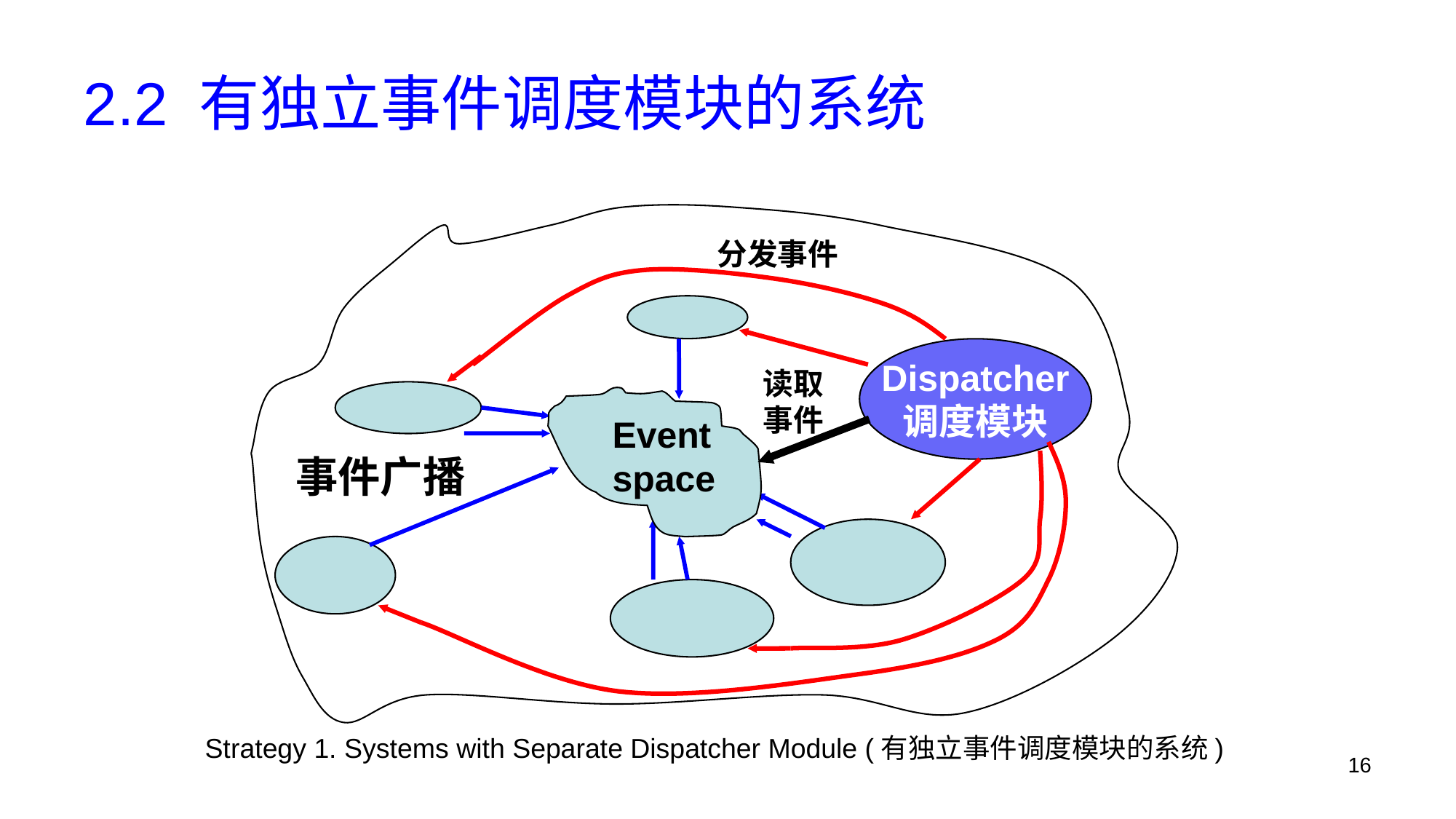

# 2.2 有独立事件调度模块的系统

分发事件

Dispatcher
调度模块

读取
事件

Event space

事件广播

Strategy 1. Systems with Separate Dispatcher Module (有独立事件调度模块的系统)
16